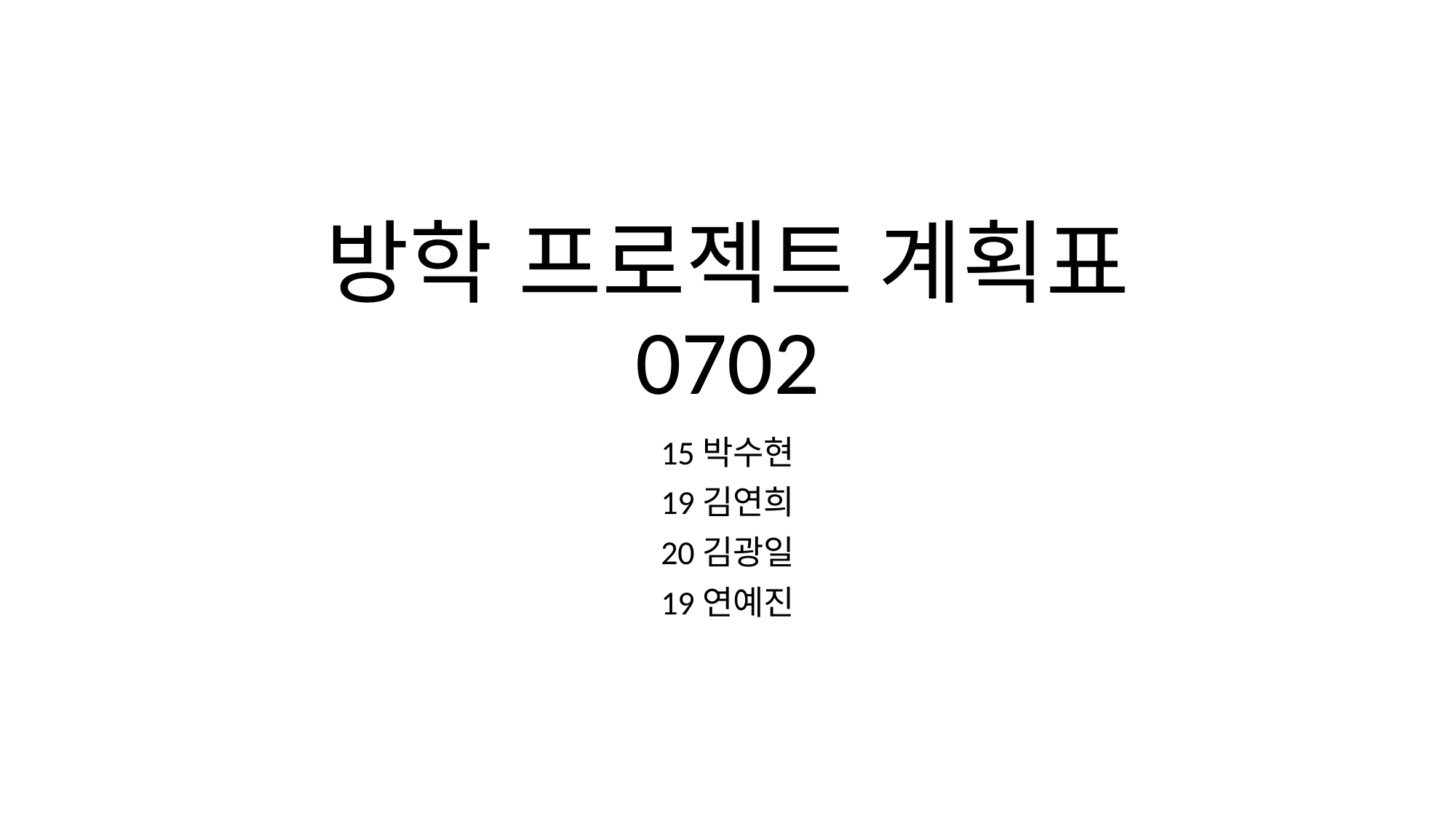

# 방학 프로젝트 계획표 0702
15박수현
19김연희
20김광일
19연예진